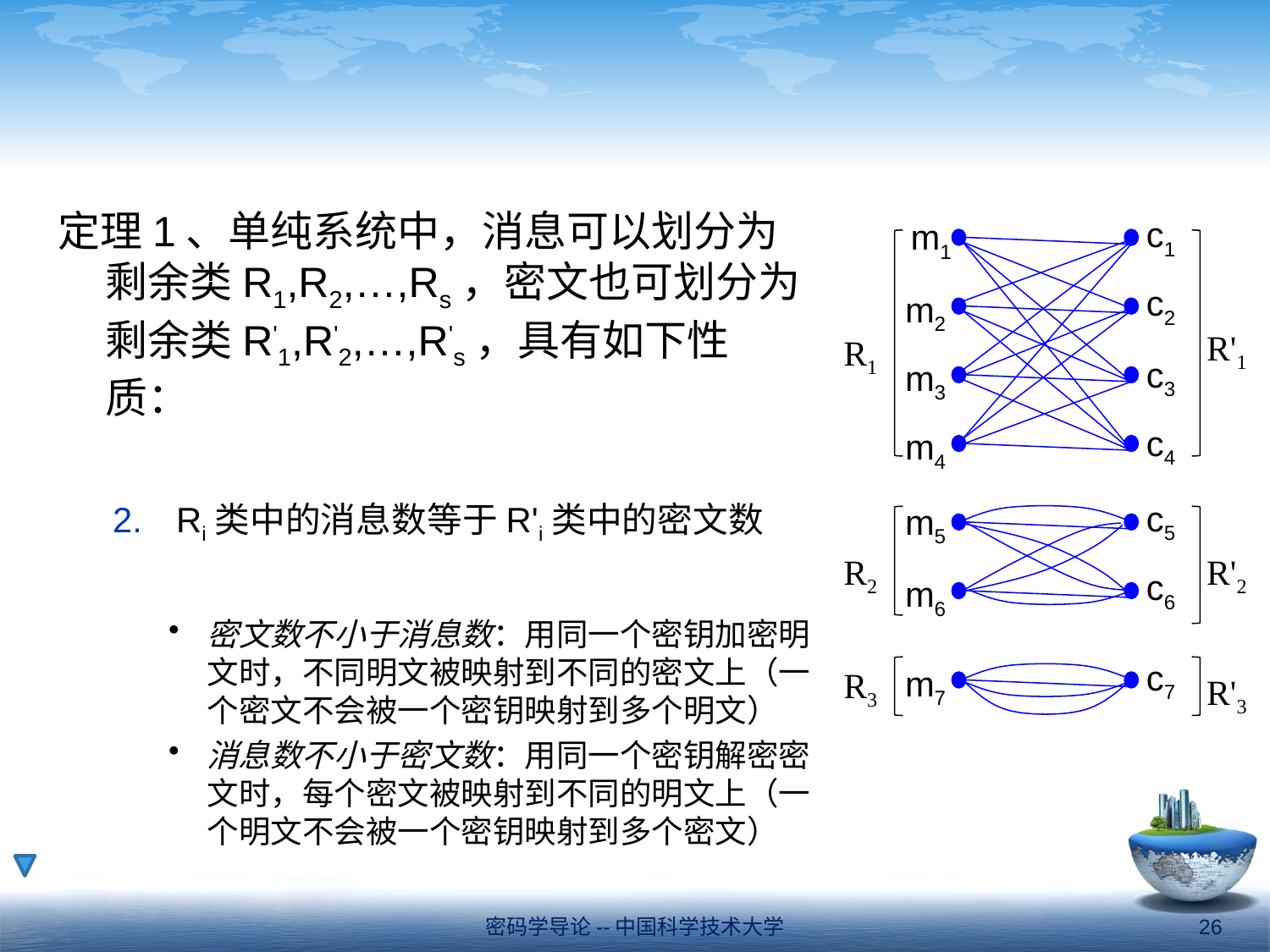

#
定理1、单纯系统中，消息可以划分为剩余类R1,R2,…,Rs，密文也可划分为剩余类R'1,R'2,…,R's，具有如下性质：

Ri类中的消息数等于R'i类中的密文数

密文数不小于消息数：用同一个密钥加密明文时，不同明文被映射到不同的密文上（一个密文不会被一个密钥映射到多个明文）
消息数不小于密文数：用同一个密钥解密密文时，每个密文被映射到不同的明文上（一个明文不会被一个密钥映射到多个密文）
c1
m1

c2
m2

R'1
R1
c3
m3

c4
m4

c5
m5

R2
R'2
c6
m6

c7
m7
R3

R'3

密码学导论--中国科学技术大学
26